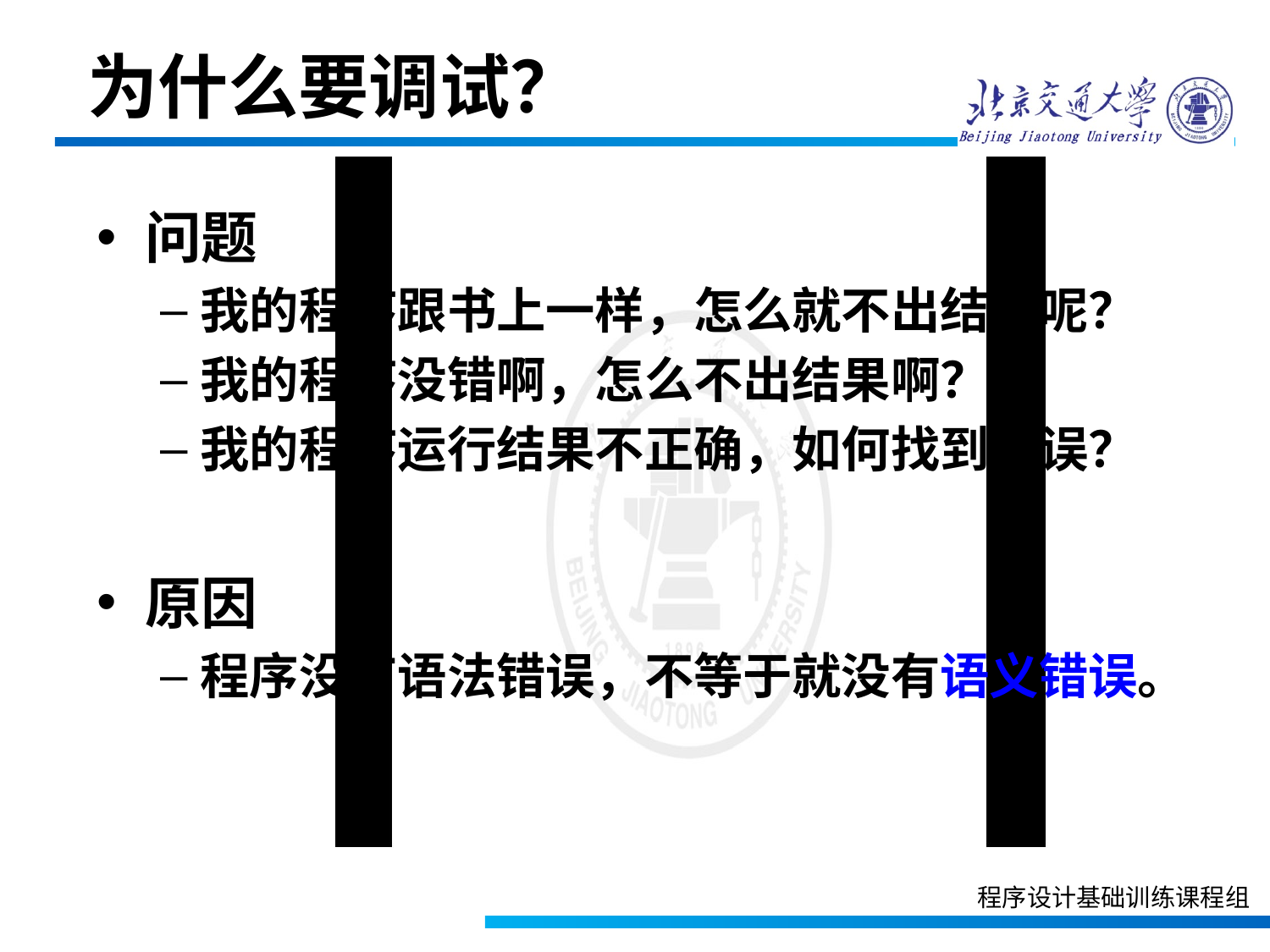

为什么要调试？
问题
我的程序跟书上一样，怎么就不出结果呢？
我的程序没错啊，怎么不出结果啊？
我的程序运行结果不正确，如何找到错误？

原因
程序没有语法错误，不等于就没有语义错误。
程序设计基础训练课程组